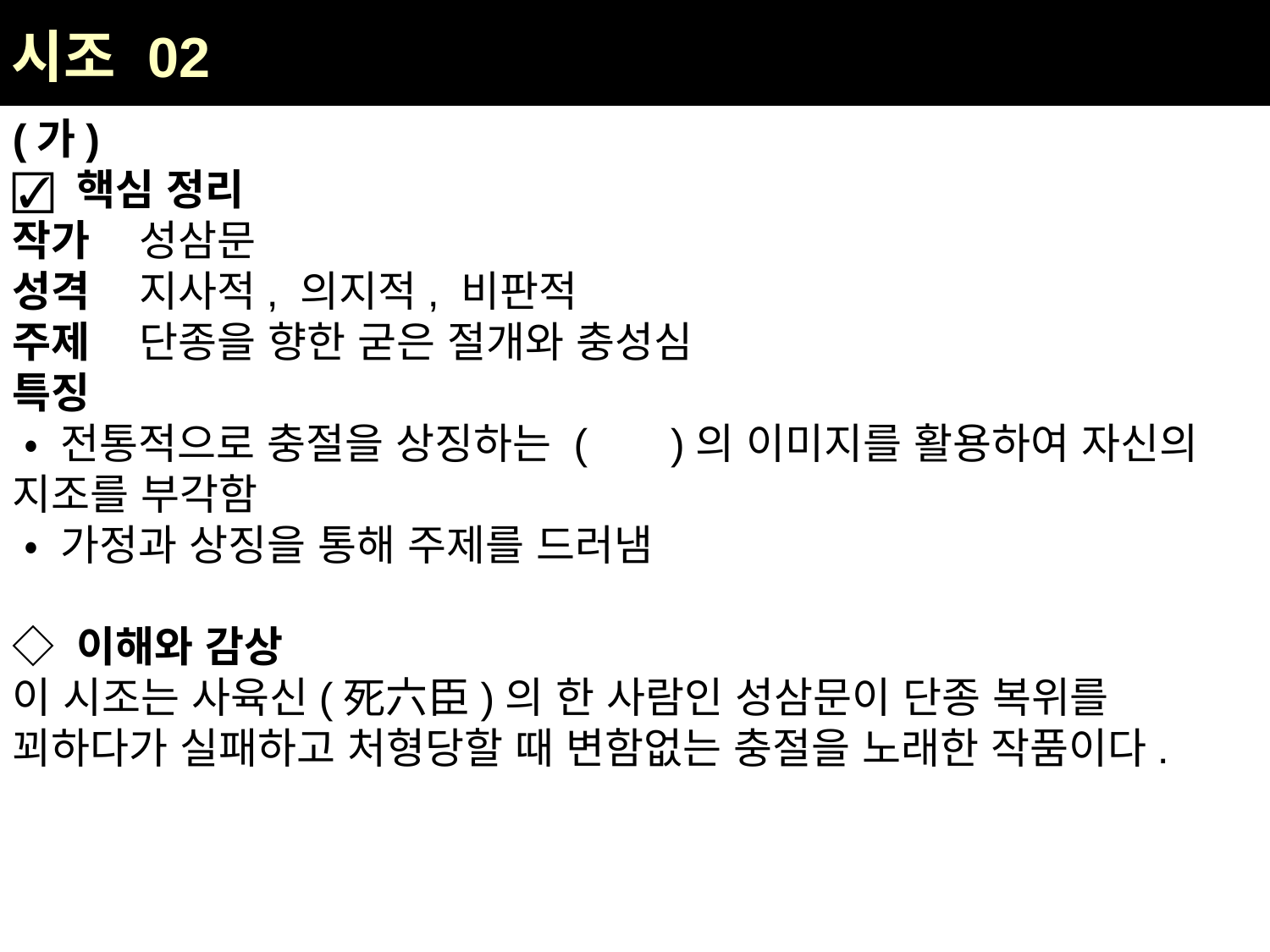

| 시조 02 |
| --- |
(가)
☑ 핵심 정리
작가	성삼문
성격	지사적, 의지적, 비판적
주제	단종을 향한 굳은 절개와 충성심
특징
 • 전통적으로 충절을 상징하는 (       )의 이미지를 활용하여 자신의 지조를 부각함
 • 가정과 상징을 통해 주제를 드러냄

◇ 이해와 감상
이 시조는 사육신(死六臣)의 한 사람인 성삼문이 단종 복위를 꾀하다가 실패하고 처형당할 때 변함없는 충절을 노래한 작품이다.